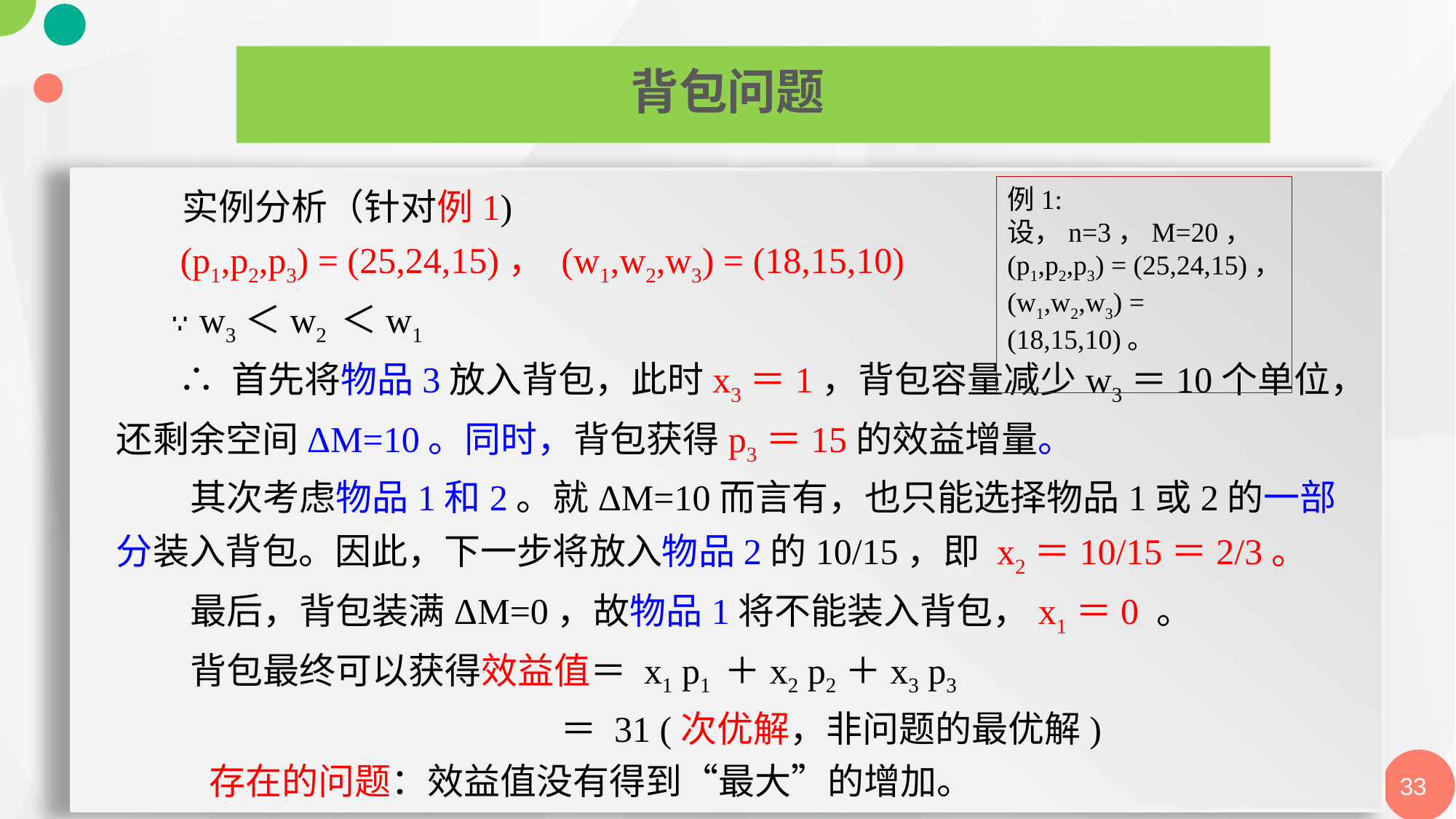

背包问题
       实例分析（针对例1)
       (p1,p2,p3) = (25,24,15)， (w1,w2,w3) = (18,15,10)
      ∵ w3＜w2 ＜w1
        ∴ 首先将物品3放入背包，此时x3＝1，背包容量减少w3＝10个单位，还剩余空间ΔM=10。同时，背包获得p3＝15的效益增量。
        其次考虑物品1和2。就ΔM=10而言有，也只能选择物品1或2的一部分装入背包。因此，下一步将放入物品2的10/15，即 x2＝10/15＝2/3。
        最后，背包装满ΔM=0，故物品1将不能装入背包，x1＝0 。
        背包最终可以获得效益值＝ x1 p1 ＋x2 p2＋x3 p3
                                            ＝ 31 (次优解，非问题的最优解)
 存在的问题：效益值没有得到“最大”的增加。
例1:  设，n=3，M=20，
(p1,p2,p3) = (25,24,15)，
(w1,w2,w3) = (18,15,10)。